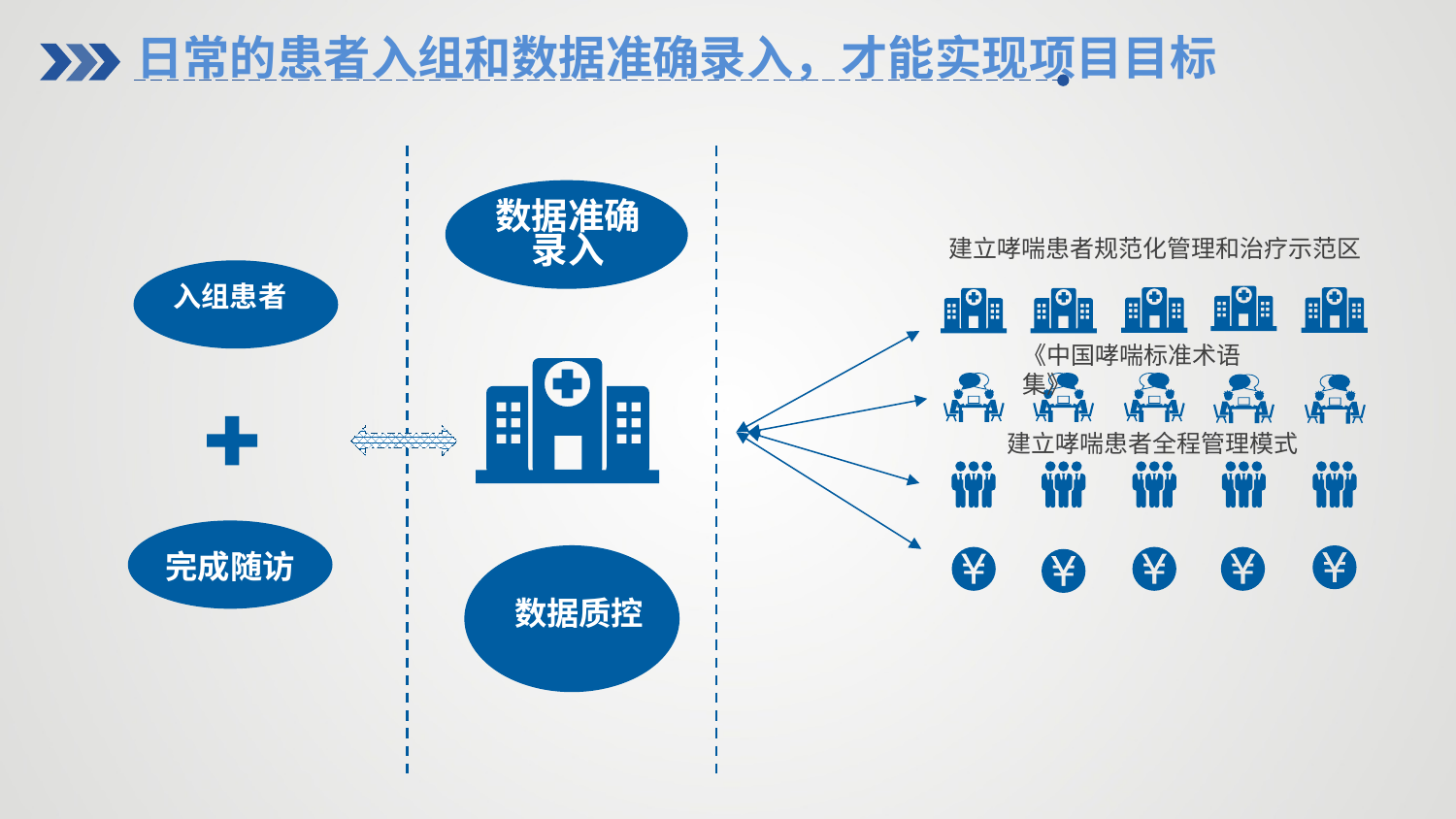

日常的患者入组和数据准确录入，才能实现项目目标

数据准确录入
建立哮喘患者规范化管理和治疗示范区

入组患者

《中国哮喘标准术语集》

建立哮喘患者全程管理模式

完成随访

数据质控